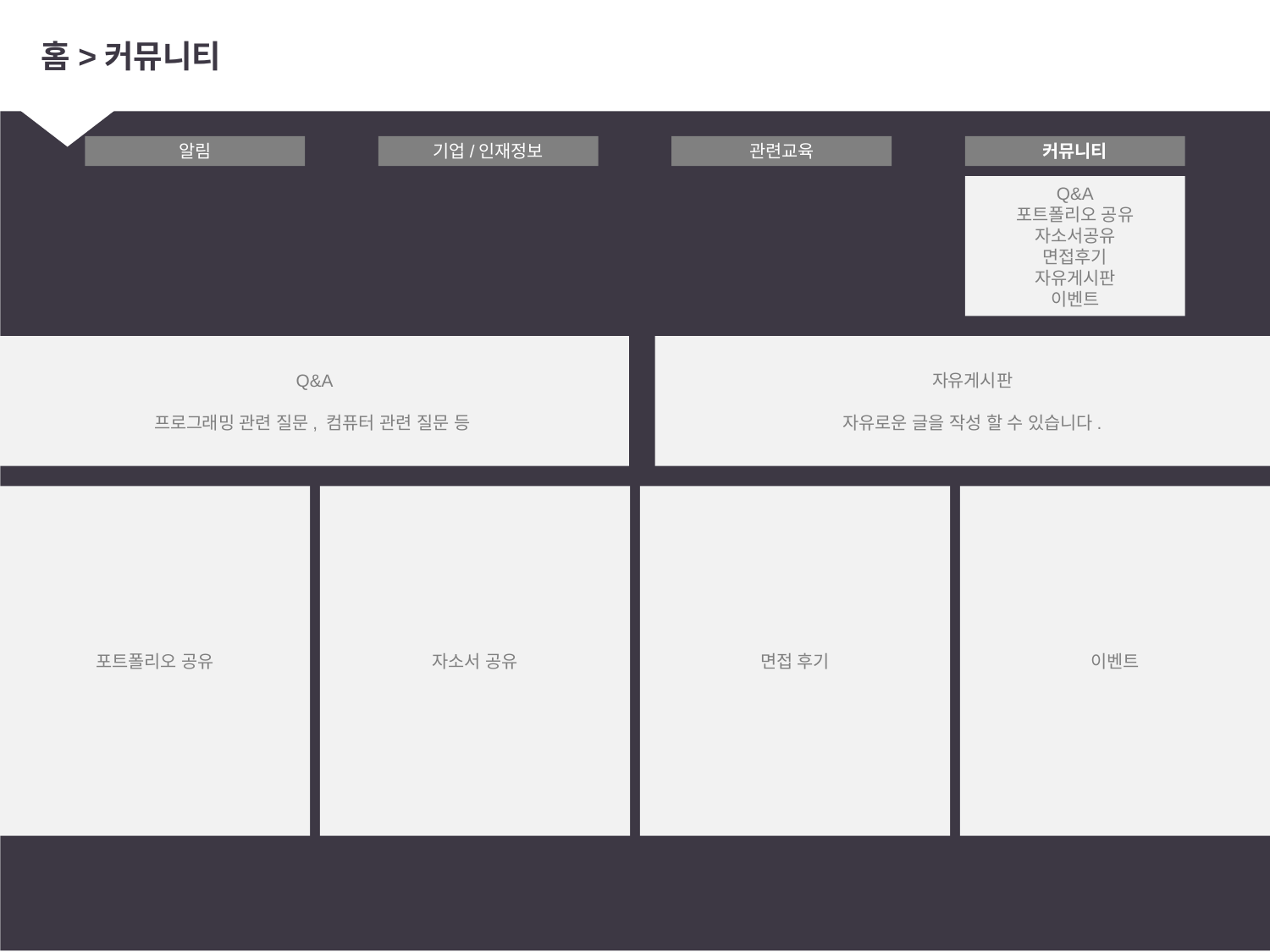

# 홈>커뮤니티
알림
기업/인재정보
관련교육
커뮤니티
Q&A
포트폴리오 공유
자소서공유
면접후기
자유게시판
이벤트
Q&A

프로그래밍 관련 질문, 컴퓨터 관련 질문 등
자유게시판

자유로운 글을 작성 할 수 있습니다.
포트폴리오 공유
자소서 공유
면접 후기
이벤트